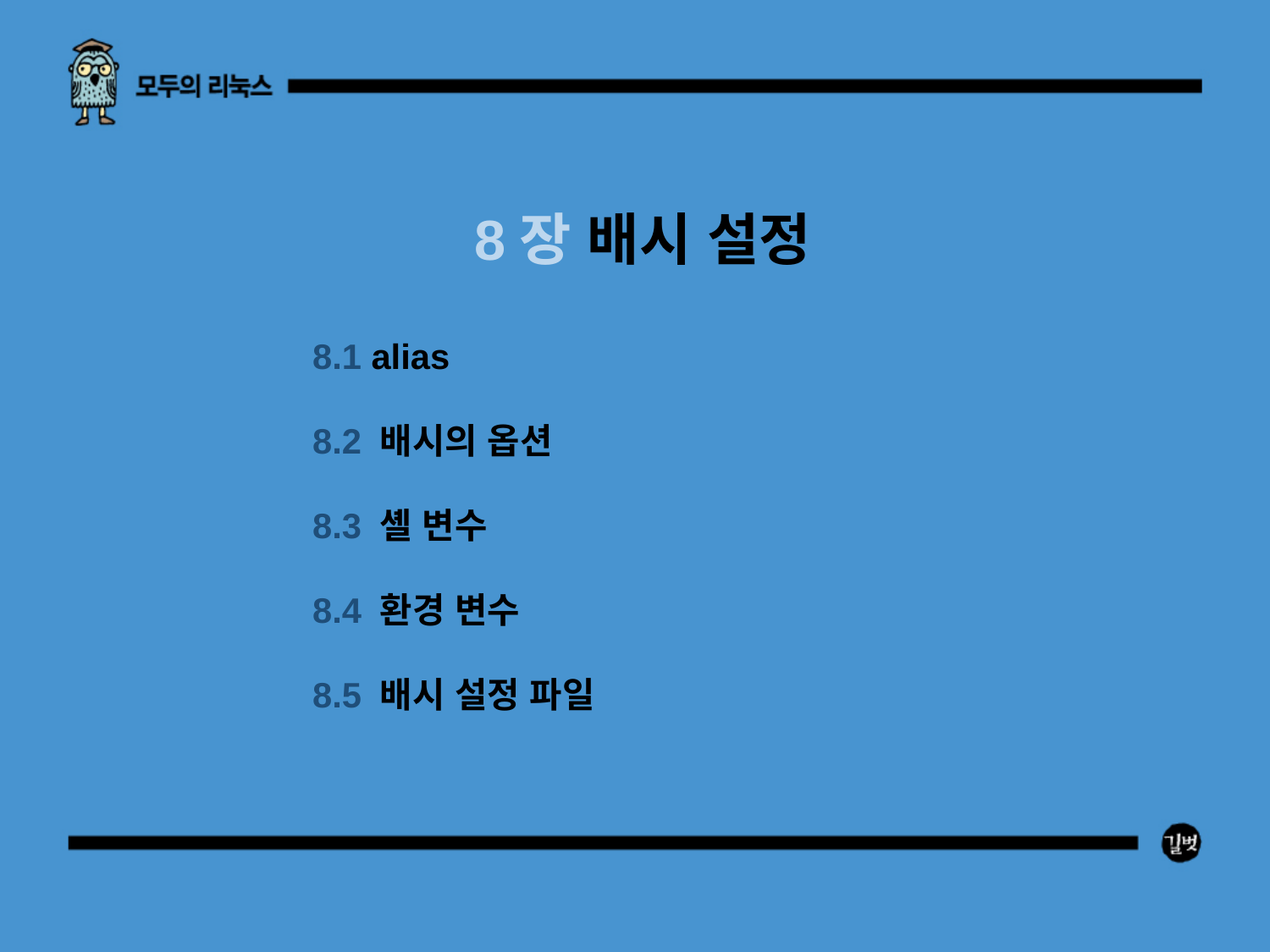

8장 배시 설정
8.1 alias
8.2 배시의 옵션
8.3 셸 변수
8.4 환경 변수
8.5 배시 설정 파일